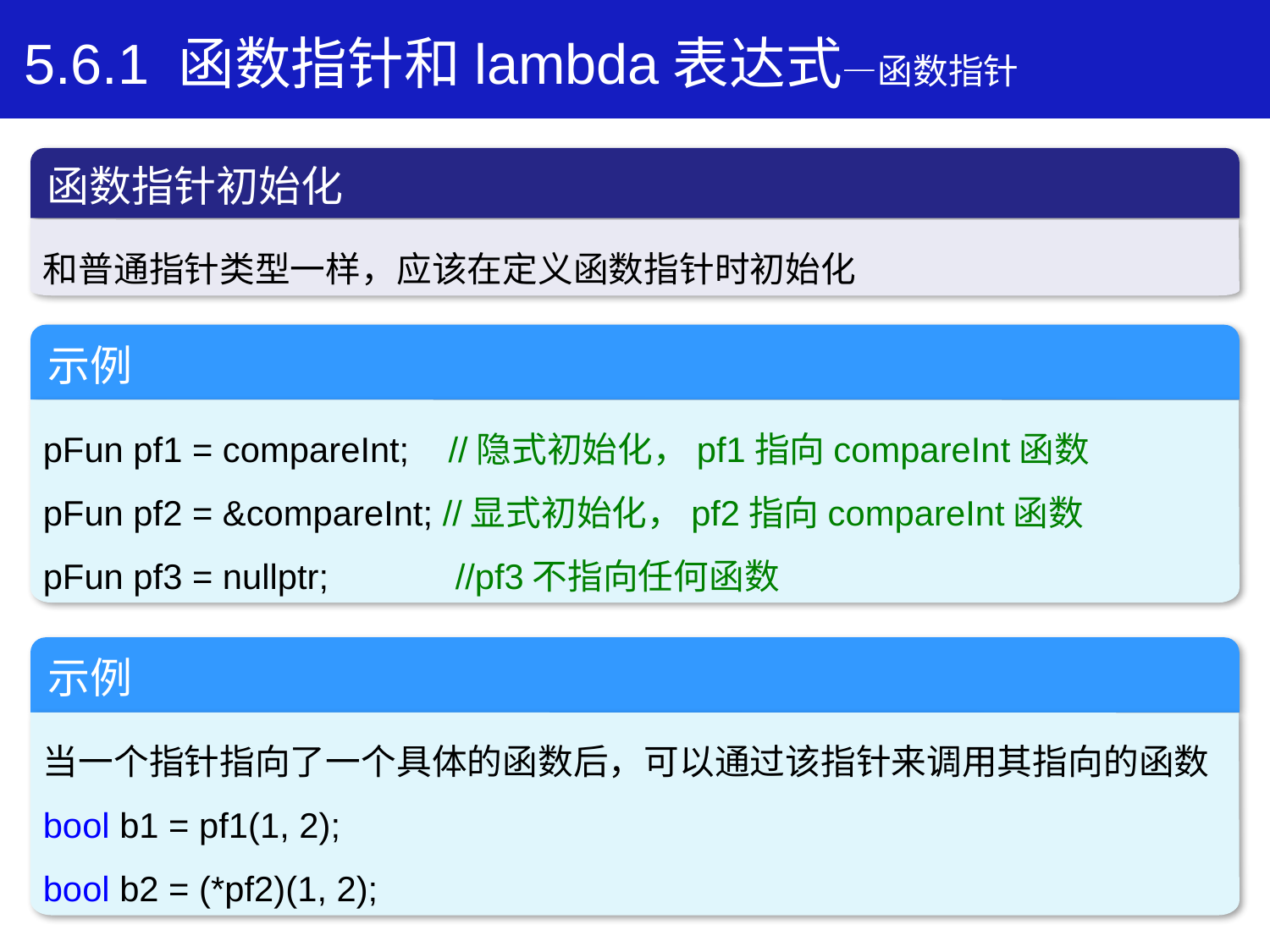

5.6.1 函数指针和lambda表达式—函数指针
函数指针初始化
和普通指针类型一样，应该在定义函数指针时初始化
示例
pFun pf1 = compareInt;    //隐式初始化，pf1指向compareInt函数
pFun pf2 = &compareInt; //显式初始化，pf2指向compareInt函数
pFun pf3 = nullptr;             //pf3不指向任何函数
示例
当一个指针指向了一个具体的函数后，可以通过该指针来调用其指向的函数
bool b1 = pf1(1, 2);
bool b2 = (*pf2)(1, 2);
54